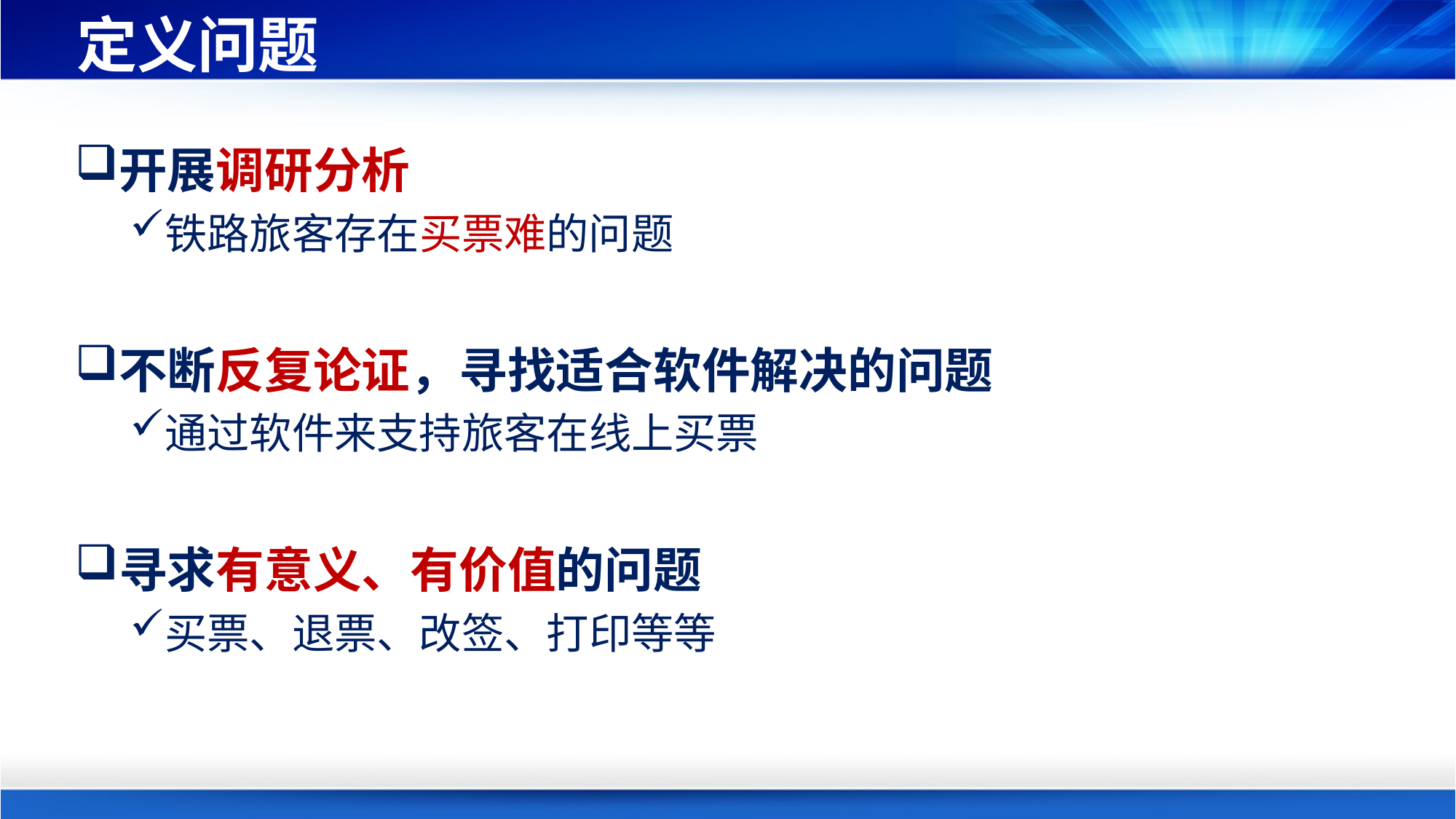

# 定义问题
开展调研分析
铁路旅客存在买票难的问题

不断反复论证，寻找适合软件解决的问题
通过软件来支持旅客在线上买票

寻求有意义、有价值的问题
买票、退票、改签、打印等等